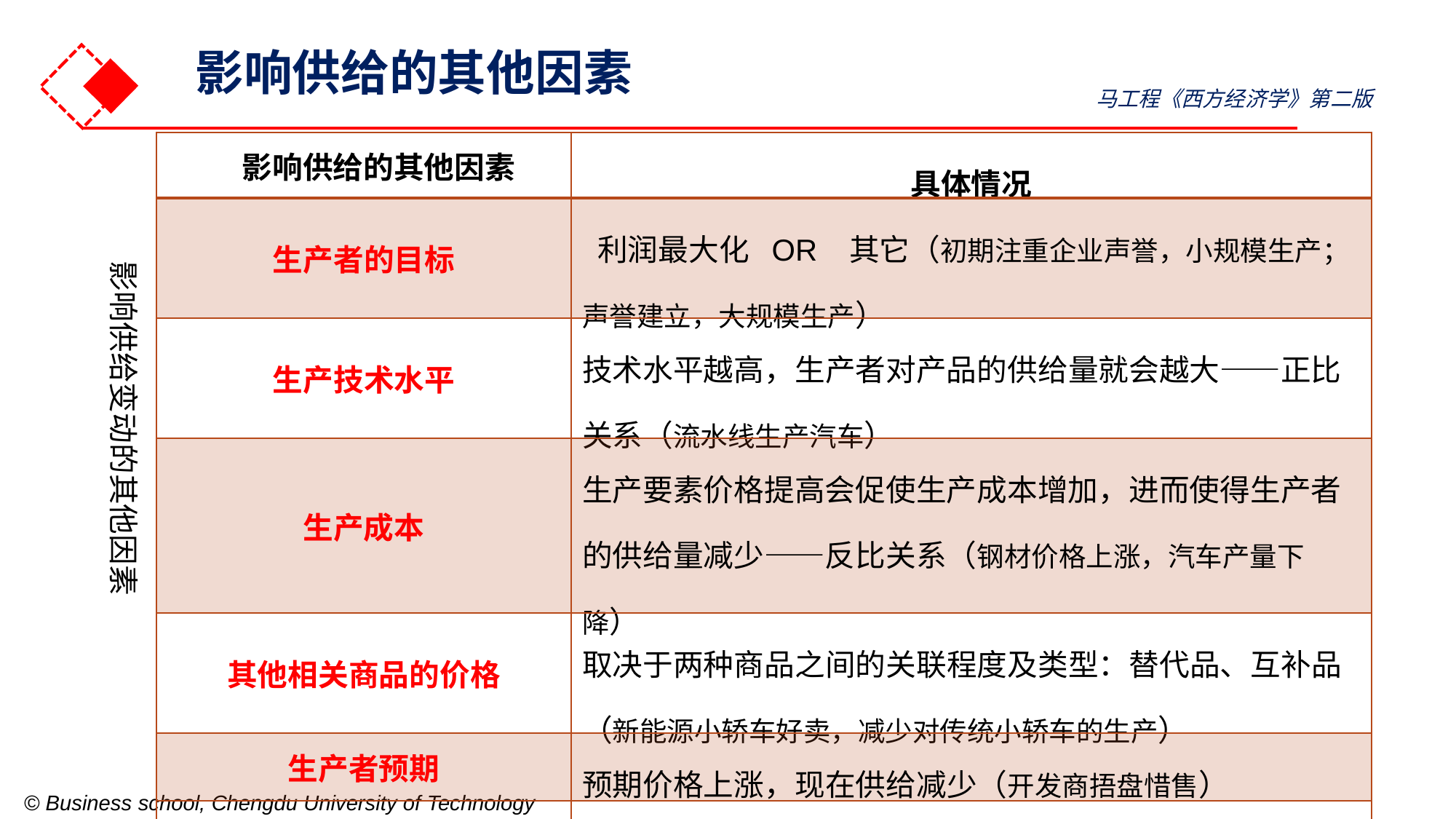

影响供给的其他因素

马工程《西方经济学》第二版
| 影响供给的其他因素 | 具体情况 |
| --- | --- |
| 生产者的目标 | 利润最大化 OR 其它（初期注重企业声誉，小规模生产；声誉建立，大规模生产） |
| 生产技术水平 | 技术水平越高，生产者对产品的供给量就会越大——正比关系（流水线生产汽车） |
| 生产成本 | 生产要素价格提高会促使生产成本增加，进而使得生产者的供给量减少——反比关系（钢材价格上涨，汽车产量下降） |
| 其他相关商品的价格 | 取决于两种商品之间的关联程度及类型：替代品、互补品 （新能源小轿车好卖，减少对传统小轿车的生产） |
| 生产者预期 | 预期价格上涨，现在供给减少（开发商捂盘惜售） |
| 政府政策 | 鼓励生产，供给量增加（纯电动乘用车最高补助6万元/辆） |
影响供给变动的其他因素